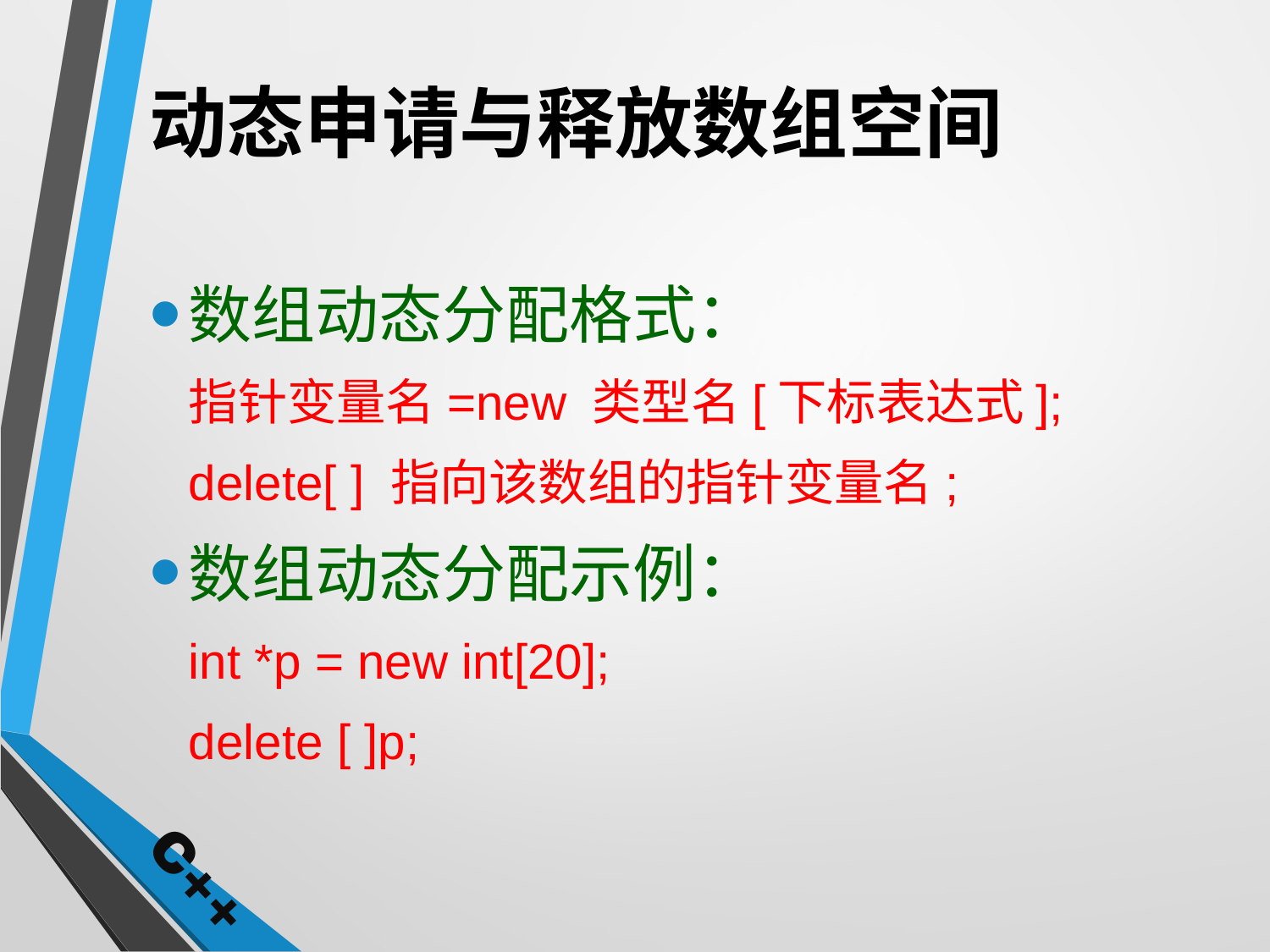

# 动态申请与释放数组空间
数组动态分配格式：
	指针变量名=new 类型名[下标表达式];
	delete[ ] 指向该数组的指针变量名;
数组动态分配示例：
	int *p = new int[20];
	delete [ ]p;